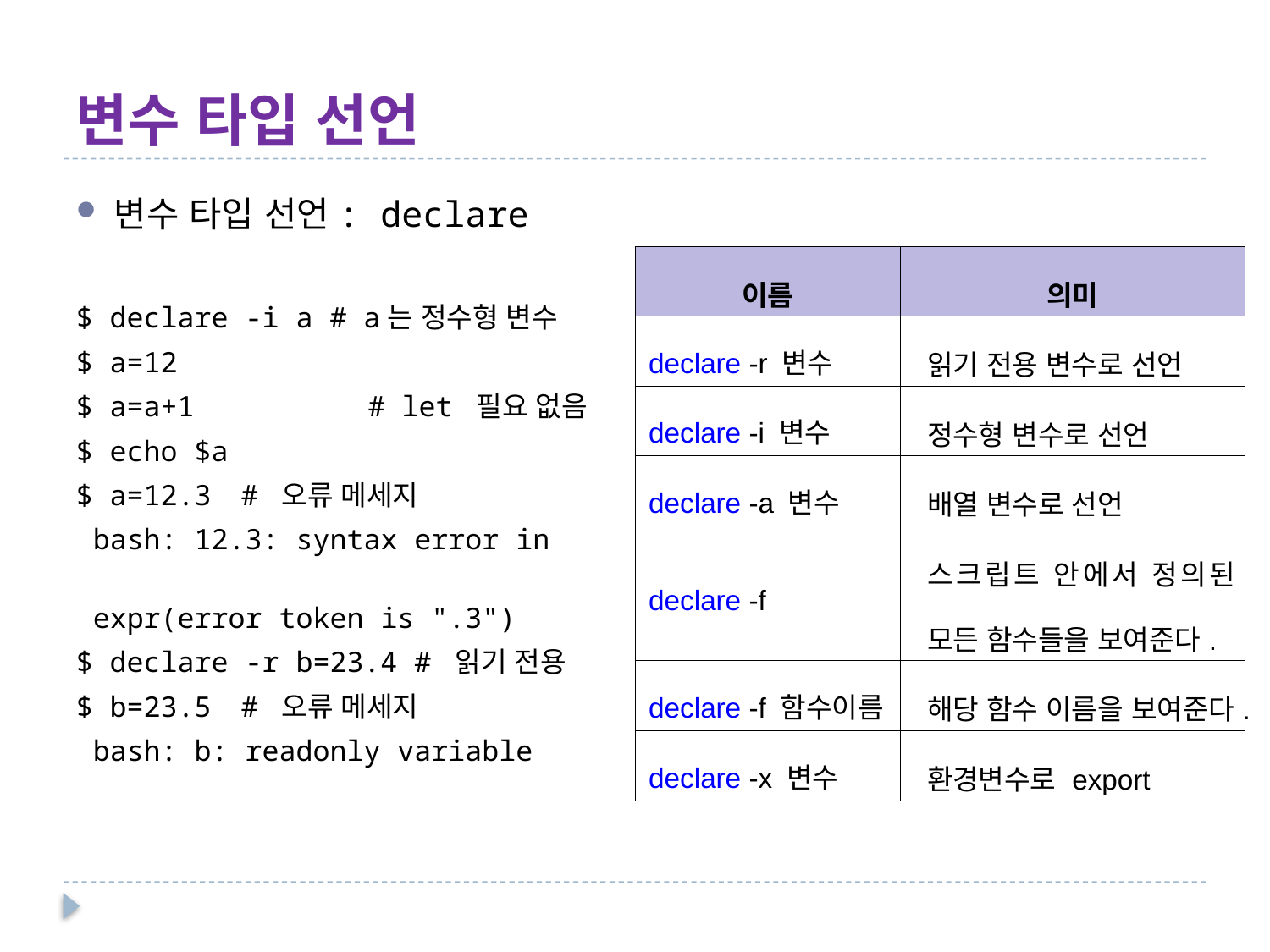

# 변수 타입 선언
변수 타입 선언: declare

$ declare -i a # a는 정수형 변수
$ a=12
$ a=a+1		# let 필요 없음
$ echo $a
$ a=12.3 	# 오류 메세지
 bash: 12.3: syntax error in
 expr(error token is ".3")
$ declare -r b=23.4 # 읽기 전용
$ b=23.5 	# 오류 메세지
 bash: b: readonly variable

| 이름 | 의미 |
| --- | --- |
| declare -r 변수 | 읽기 전용 변수로 선언 |
| declare -i 변수 | 정수형 변수로 선언 |
| declare -a 변수 | 배열 변수로 선언 |
| declare -f | 스크립트 안에서 정의된 모든 함수들을 보여준다. |
| declare -f 함수이름 | 해당 함수 이름을 보여준다. |
| declare -x 변수 | 환경변수로 export |